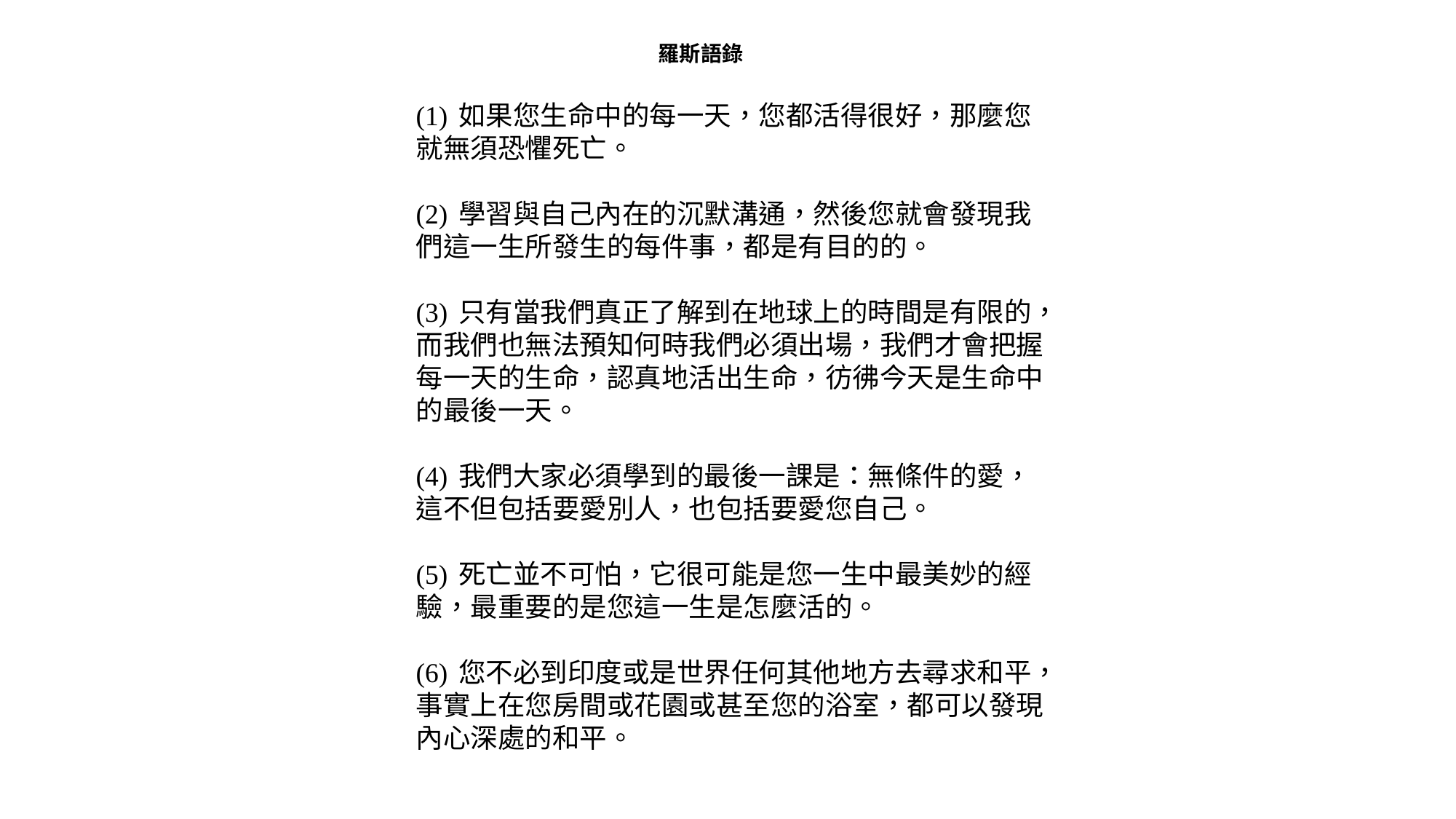

羅斯語錄
(1)   如果您生命中的每一天，您都活得很好，那麼您就無須恐懼死亡。
(2)   學習與自己內在的沉默溝通，然後您就會發現我們這一生所發生的每件事，都是有目的的。
(3)   只有當我們真正了解到在地球上的時間是有限的，而我們也無法預知何時我們必須出場，我們才會把握每一天的生命，認真地活出生命，彷彿今天是生命中的最後一天。
(4)   我們大家必須學到的最後一課是：無條件的愛，這不但包括要愛別人，也包括要愛您自己。
(5)   死亡並不可怕，它很可能是您一生中最美妙的經驗，最重要的是您這一生是怎麼活的。
(6)   您不必到印度或是世界任何其他地方去尋求和平，事實上在您房間或花園或甚至您的浴室，都可以發現內心深處的和平。